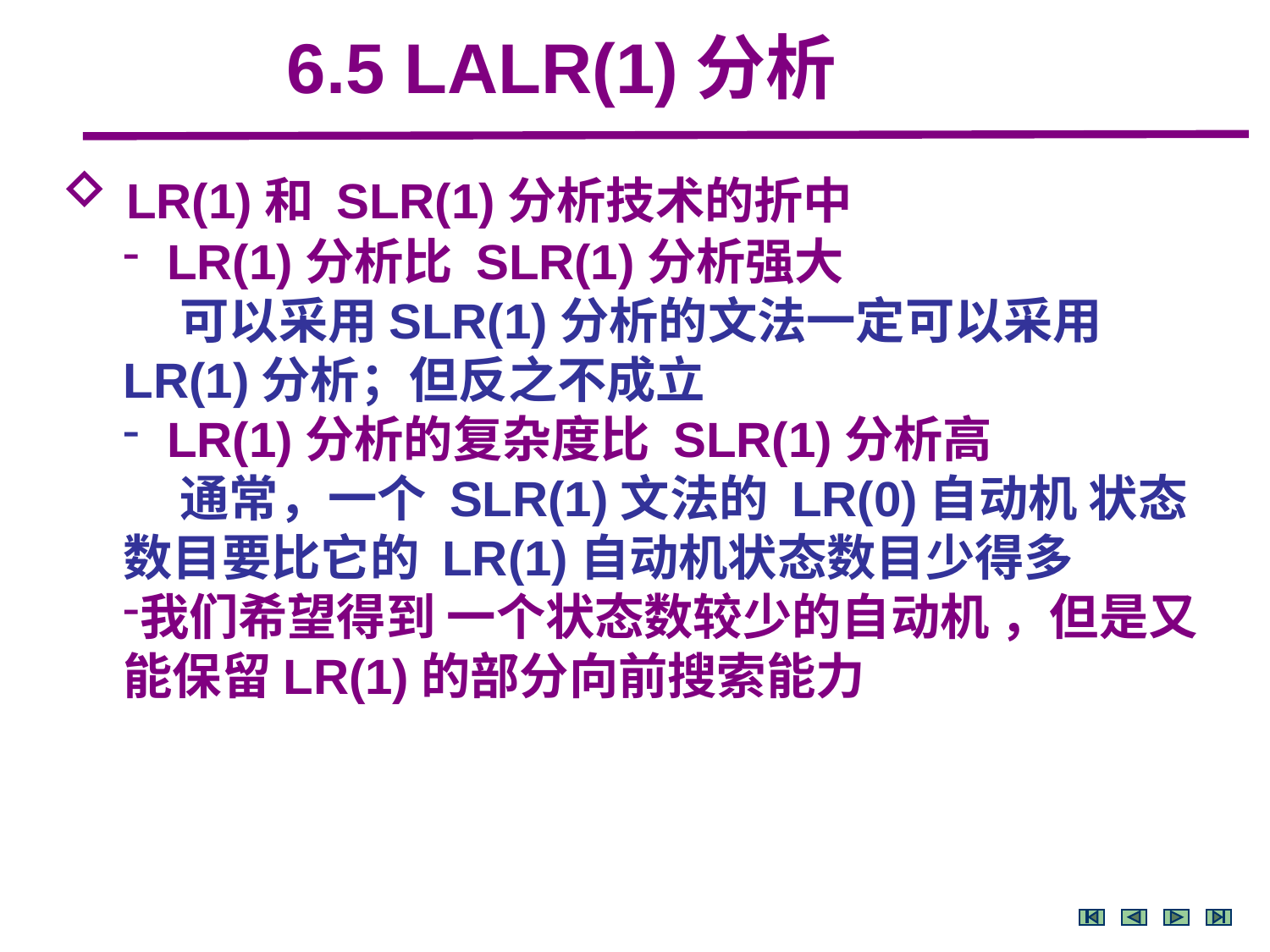

6.5 LALR(1)分析
 LR(1)和 SLR(1)分析技术的折中
  LR(1)分析比 SLR(1)分析强大
    可以采用SLR(1)分析的文法一定可以采用LR(1)分析；但反之不成立
  LR(1)分析的复杂度比 SLR(1)分析高
    通常，一个 SLR(1)文法的 LR(0)自动机 状态数目要比它的 LR(1)自动机状态数目少得多
我们希望得到 一个状态数较少的自动机 ，但是又能保留LR(1)的部分向前搜索能力